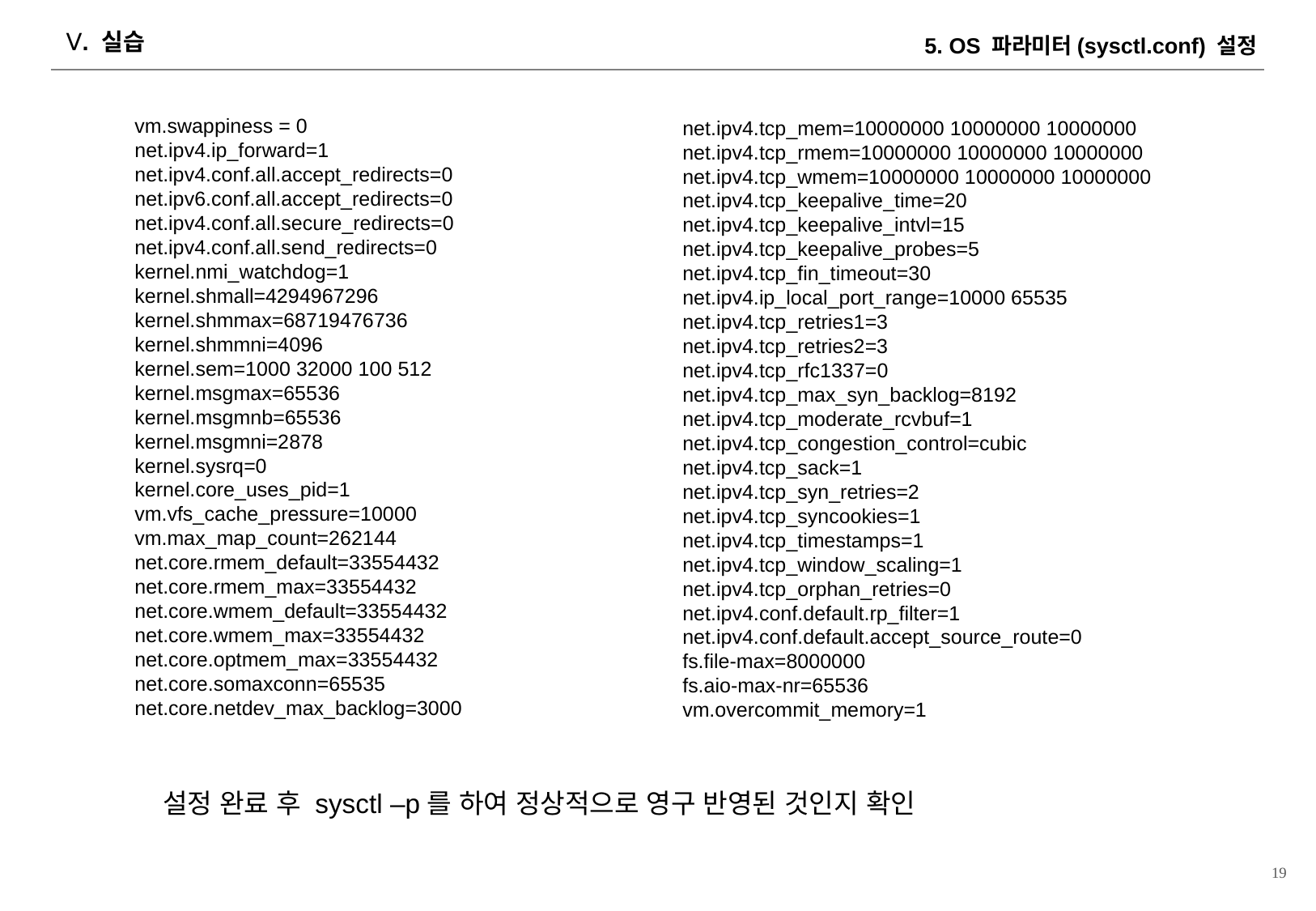

# Ⅴ. 실습
5. OS 파라미터(sysctl.conf) 설정
vm.swappiness = 0
net.ipv4.ip_forward=1
net.ipv4.conf.all.accept_redirects=0
net.ipv6.conf.all.accept_redirects=0
net.ipv4.conf.all.secure_redirects=0
net.ipv4.conf.all.send_redirects=0
kernel.nmi_watchdog=1
kernel.shmall=4294967296
kernel.shmmax=68719476736
kernel.shmmni=4096
kernel.sem=1000 32000 100 512
kernel.msgmax=65536
kernel.msgmnb=65536
kernel.msgmni=2878
kernel.sysrq=0
kernel.core_uses_pid=1
vm.vfs_cache_pressure=10000
vm.max_map_count=262144
net.core.rmem_default=33554432
net.core.rmem_max=33554432
net.core.wmem_default=33554432
net.core.wmem_max=33554432
net.core.optmem_max=33554432
net.core.somaxconn=65535
net.core.netdev_max_backlog=3000
net.ipv4.tcp_mem=10000000 10000000 10000000
net.ipv4.tcp_rmem=10000000 10000000 10000000
net.ipv4.tcp_wmem=10000000 10000000 10000000
net.ipv4.tcp_keepalive_time=20
net.ipv4.tcp_keepalive_intvl=15
net.ipv4.tcp_keepalive_probes=5
net.ipv4.tcp_fin_timeout=30
net.ipv4.ip_local_port_range=10000 65535
net.ipv4.tcp_retries1=3
net.ipv4.tcp_retries2=3
net.ipv4.tcp_rfc1337=0
net.ipv4.tcp_max_syn_backlog=8192
net.ipv4.tcp_moderate_rcvbuf=1
net.ipv4.tcp_congestion_control=cubic
net.ipv4.tcp_sack=1
net.ipv4.tcp_syn_retries=2
net.ipv4.tcp_syncookies=1
net.ipv4.tcp_timestamps=1
net.ipv4.tcp_window_scaling=1
net.ipv4.tcp_orphan_retries=0
net.ipv4.conf.default.rp_filter=1
net.ipv4.conf.default.accept_source_route=0
fs.file-max=8000000
fs.aio-max-nr=65536
vm.overcommit_memory=1

설정 완료 후 sysctl –p를 하여 정상적으로 영구 반영된 것인지 확인
19